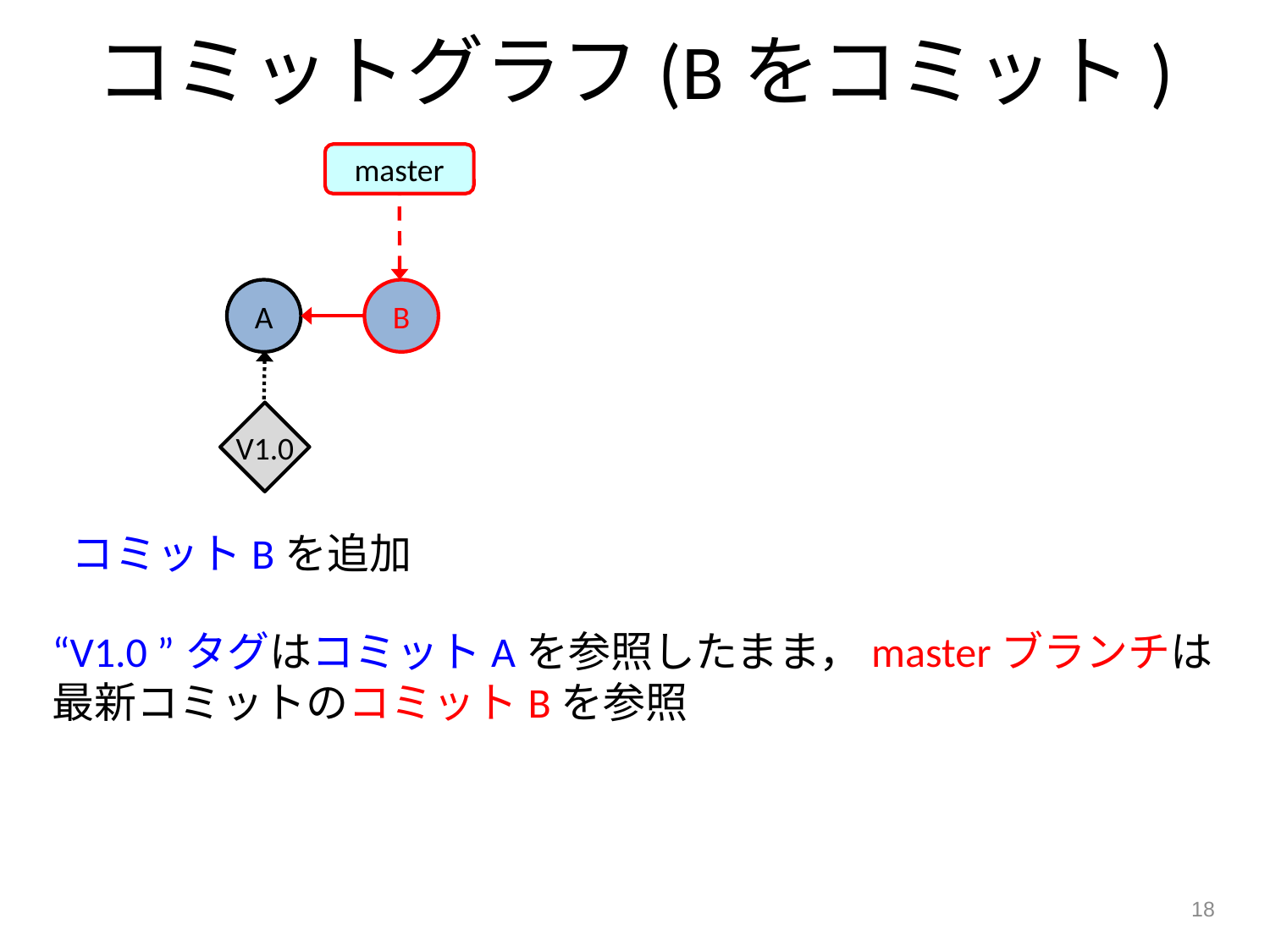

コミットグラフ(Bをコミット)
master
A
B

V1.0
コミットBを追加
“V1.0 ”タグはコミットAを参照したまま，masterブランチは
最新コミットのコミットBを参照
18